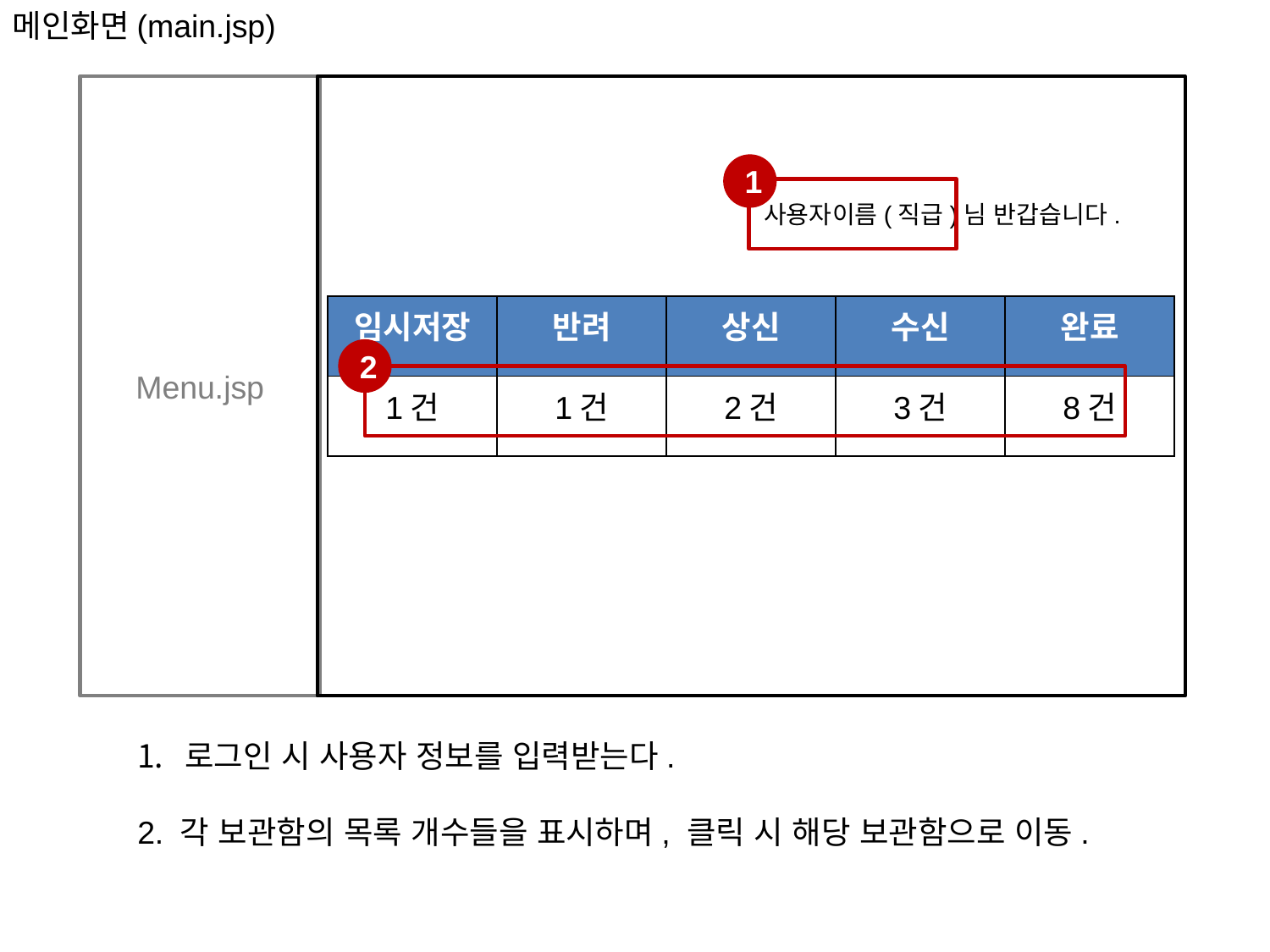

메인화면(main.jsp)
Menu.jsp

1

사용자이름(직급)님 반갑습니다.
| 임시저장 | 반려 | 상신 | 수신 | 완료 |
| --- | --- | --- | --- | --- |
| 1건 | 1건 | 2건 | 3건 | 8건 |
2

로그인 시 사용자 정보를 입력받는다.

2. 각 보관함의 목록 개수들을 표시하며, 클릭 시 해당 보관함으로 이동.